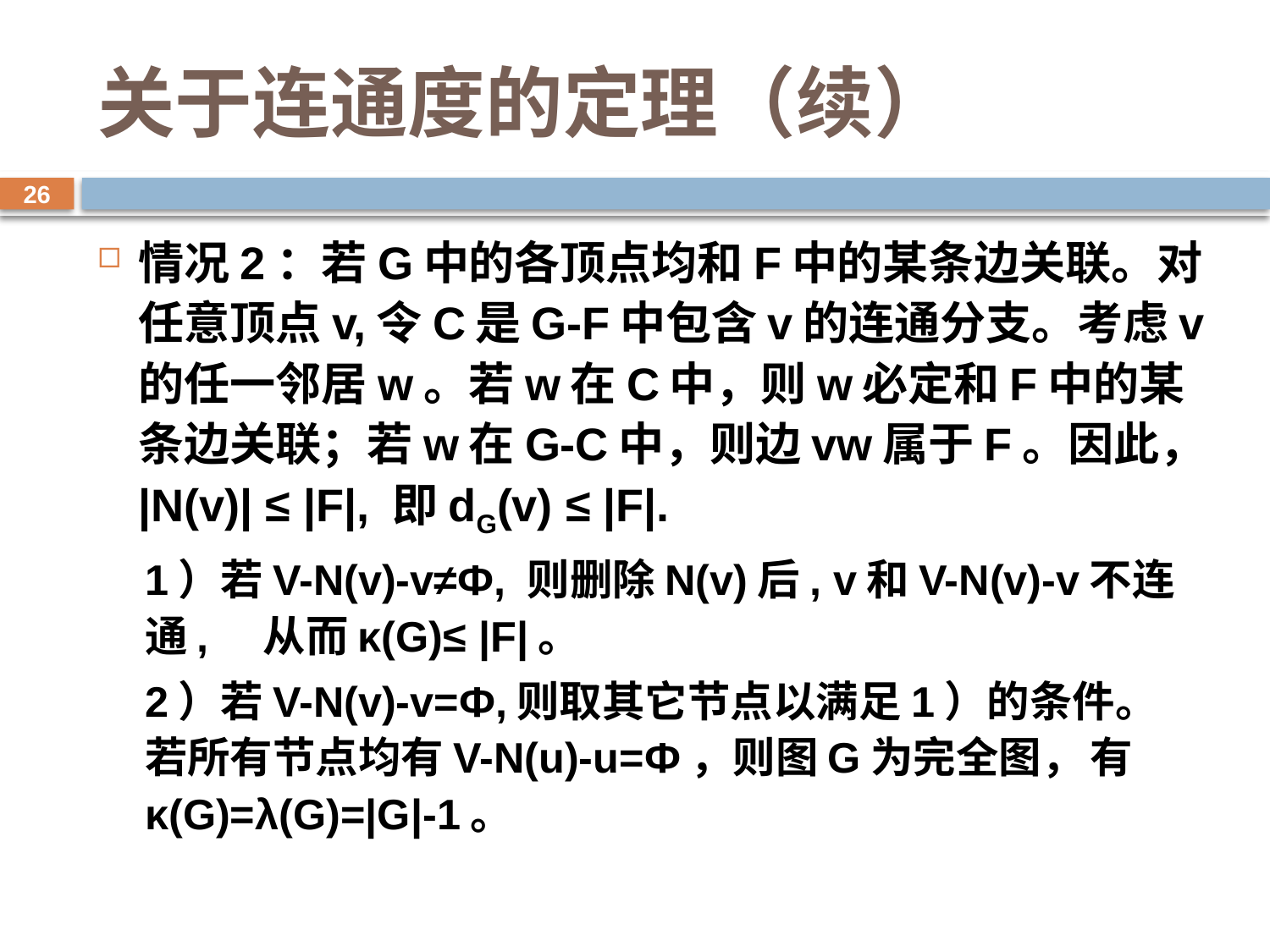

# 关于连通度的定理（续）
26
情况2：若G中的各顶点均和F中的某条边关联。对任意顶点v,令C是G-F中包含v的连通分支。考虑v的任一邻居w。若w在C中，则w必定和F中的某条边关联；若w在G-C中，则边vw属于F。因此，|N(v)| ≤ |F|, 即dG(v) ≤ |F|.
1）若V-N(v)-v≠Ф, 则删除N(v)后, v和V-N(v)-v不连通,	从而κ(G)≤ |F|。
2）若V-N(v)-v=Ф,则取其它节点以满足1）的条件。	若所有节点均有V-N(u)-u=Ф，则图G为完全图，	有κ(G)=λ(G)=|G|-1。